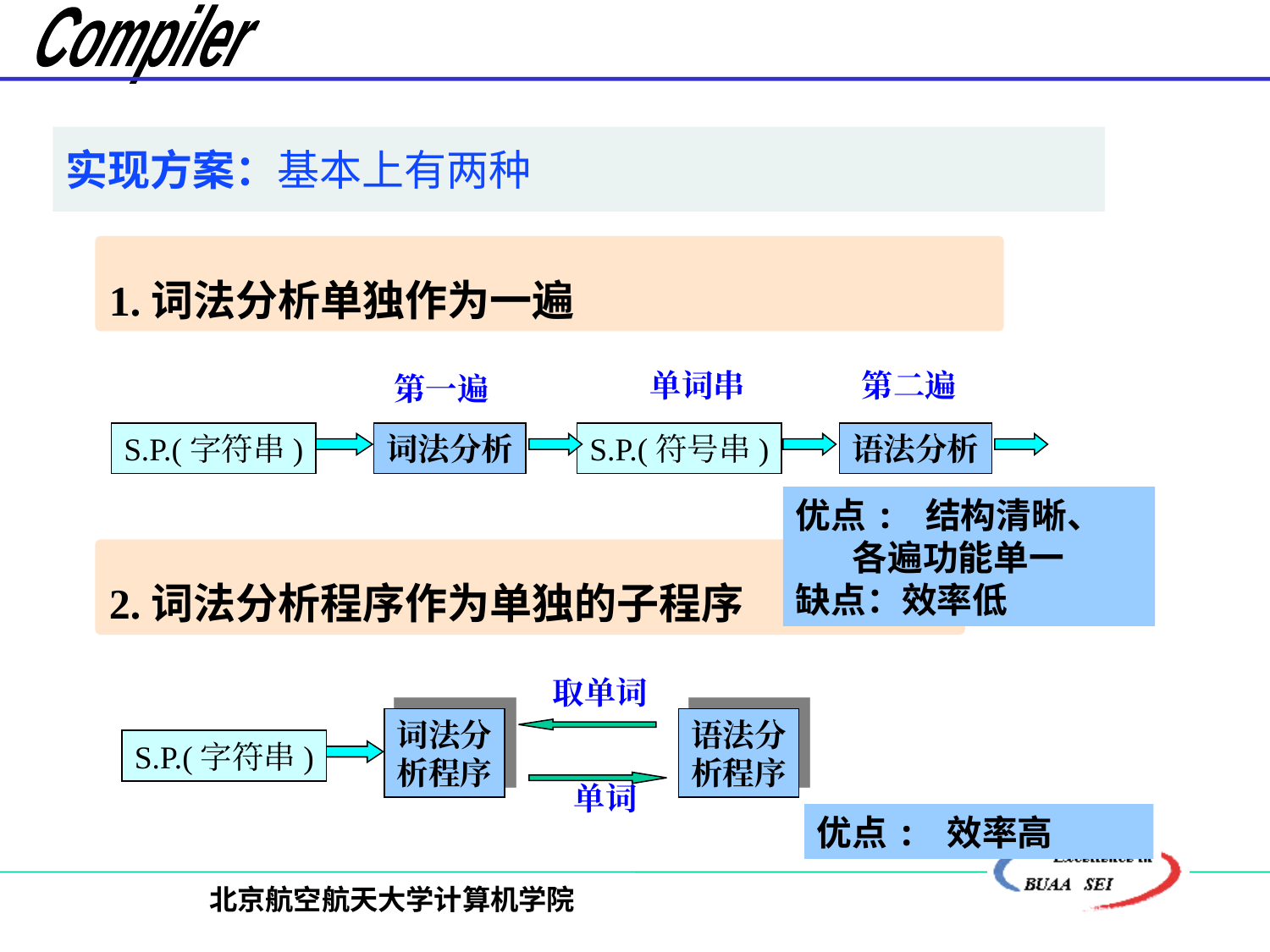

实现方案：基本上有两种
1.词法分析单独作为一遍
单词串
第二遍
第一遍
S.P.(字符串)
词法分析
S.P.(符号串)
语法分析

优点: 结构清晰、
      各遍功能单一
缺点：效率低
2.词法分析程序作为单独的子程序
取单词
词法分
析程序
语法分
析程序

S.P.(字符串)

单词
优点: 效率高